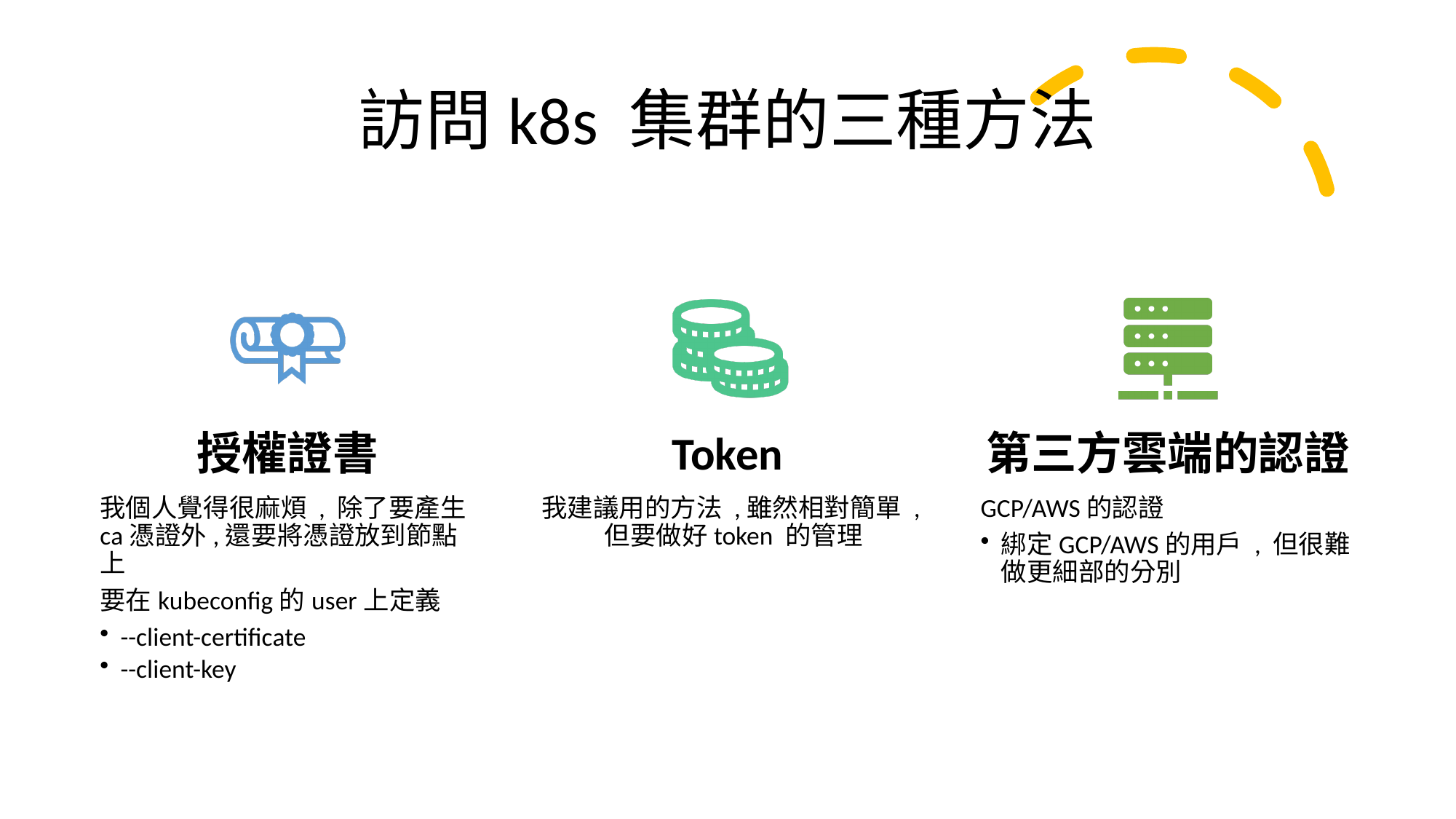

# 訪問k8s 集群的三種方法

授權證書
我個人覺得很麻煩 , 除了要產生ca憑證外,還要將憑證放到節點上
要在kubeconfig的user上定義
--client-certificate
--client-key
Token
我建議用的方法 ,雖然相對簡單 , 但要做好token 的管理
第三方雲端的認證
GCP/AWS的認證
綁定GCP/AWS的用戶 , 但很難做更細部的分別